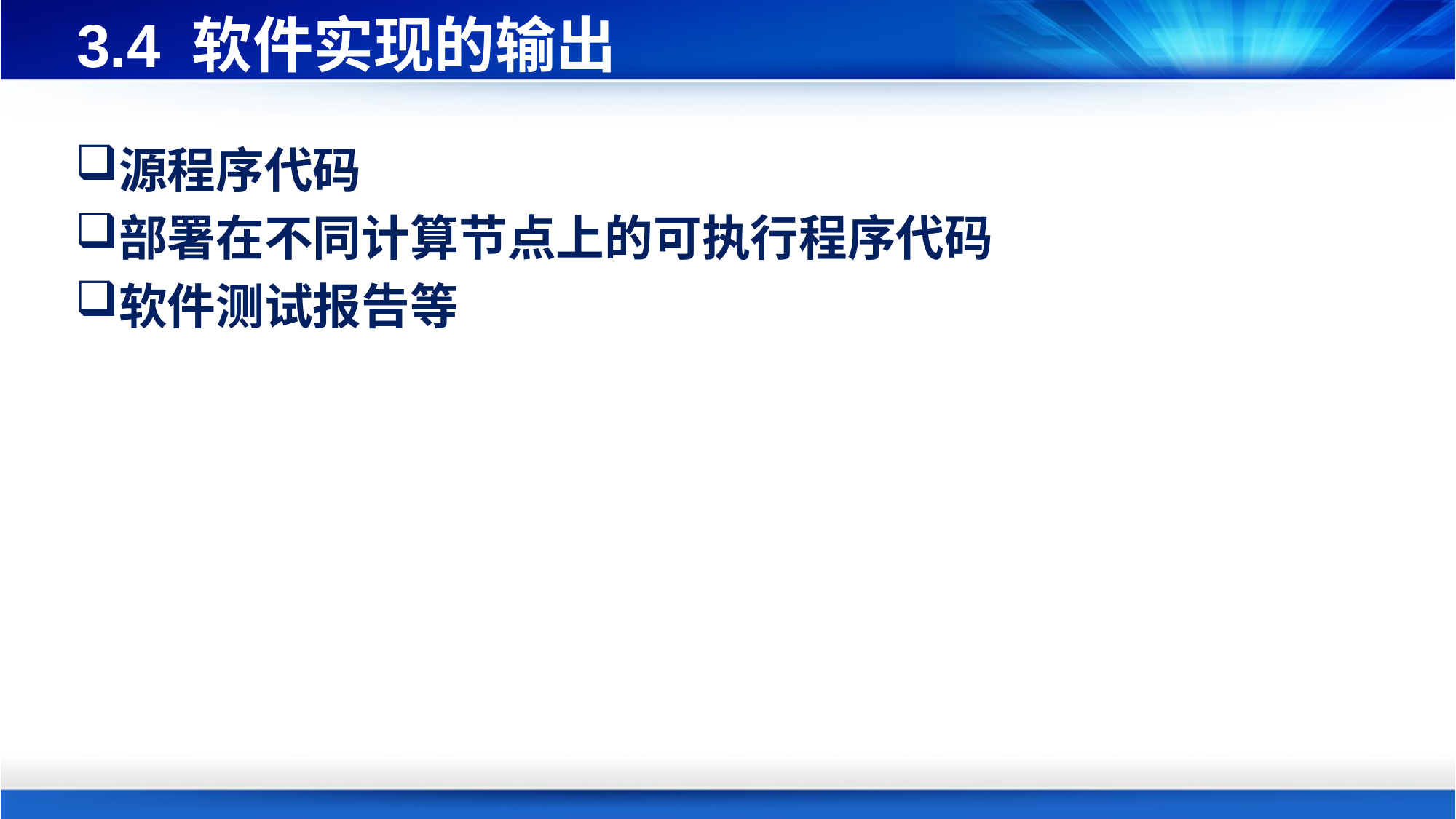

# 3.4 软件实现的输出
源程序代码
部署在不同计算节点上的可执行程序代码
软件测试报告等